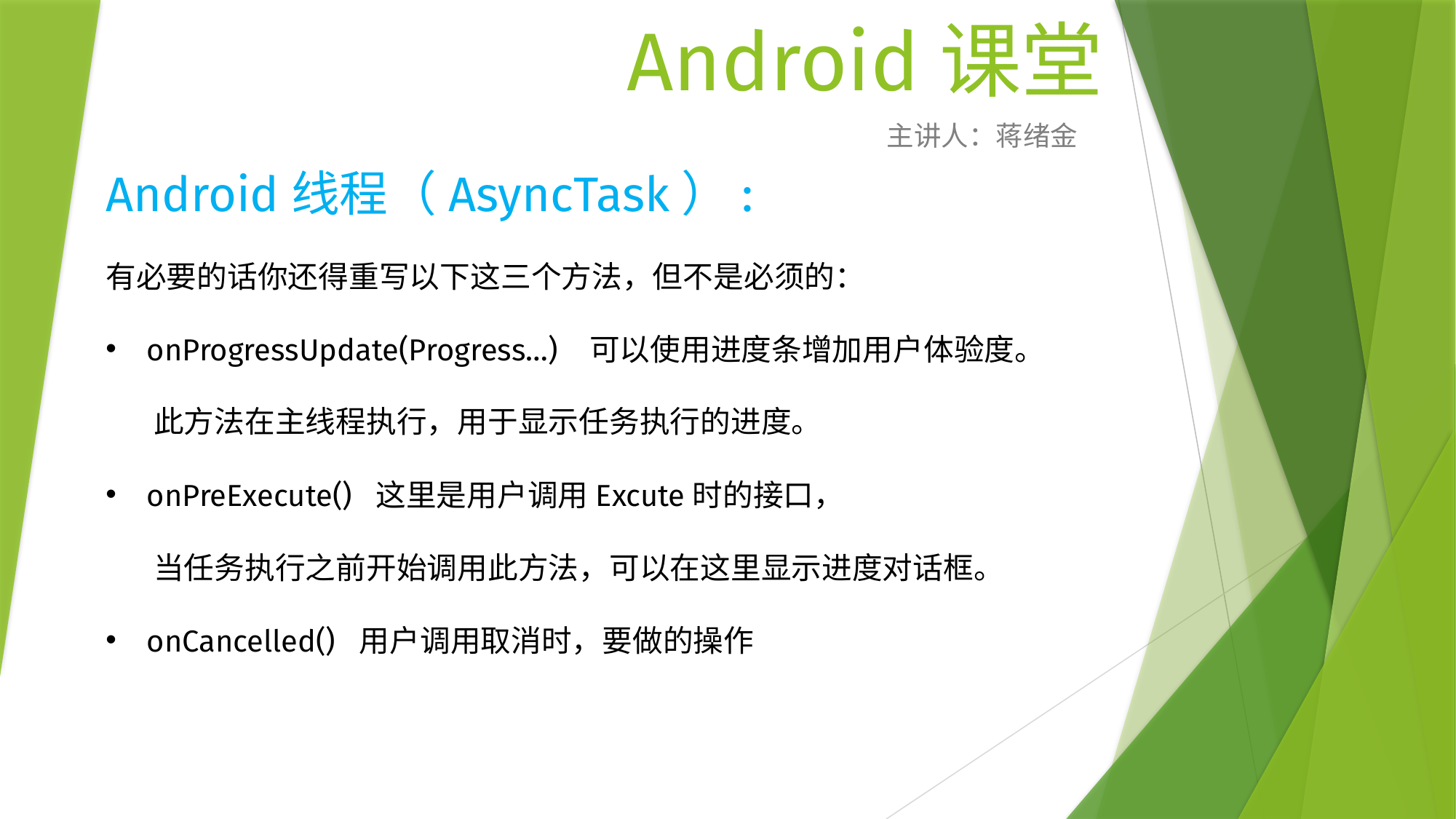

# Android课堂
主讲人：蒋绪金
Android线程（AsyncTask）:

有必要的话你还得重写以下这三个方法，但不是必须的：

onProgressUpdate(Progress…)   可以使用进度条增加用户体验度。

      此方法在主线程执行，用于显示任务执行的进度。

onPreExecute()  这里是用户调用Excute时的接口，

      当任务执行之前开始调用此方法，可以在这里显示进度对话框。

onCancelled()  用户调用取消时，要做的操作